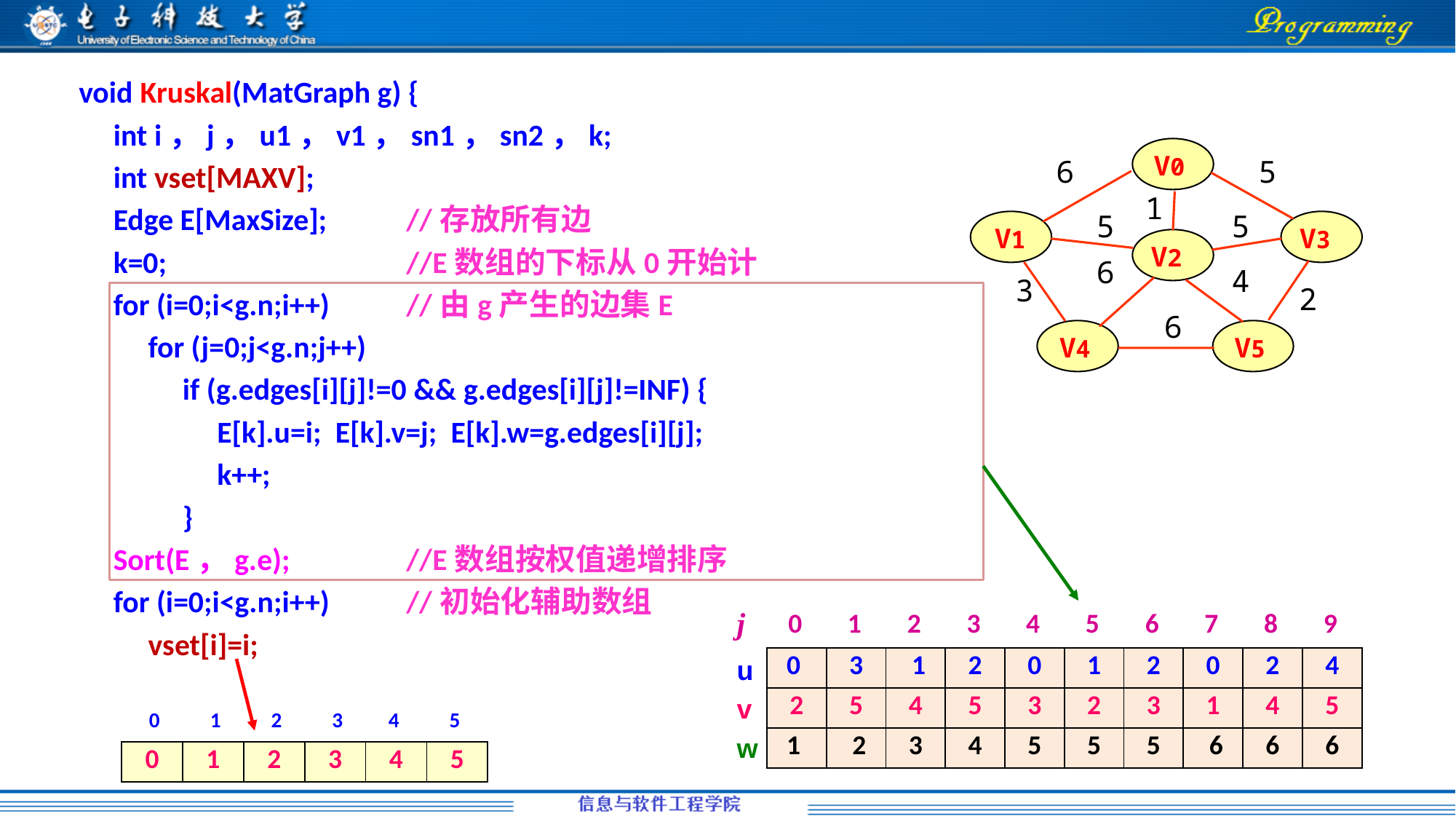

void Kruskal(MatGraph g) {
     int i，j，u1，v1，sn1，sn2，k;
     int vset[MAXV];
     Edge E[MaxSize];	//存放所有边
     k=0;			//E数组的下标从0开始计
     for (i=0;i<g.n;i++)	//由g产生的边集E
          for (j=0;j<g.n;j++)
               if (g.edges[i][j]!=0 && g.edges[i][j]!=INF) {
                    E[k].u=i;  E[k].v=j;  E[k].w=g.edges[i][j];
                    k++;
               }
     Sort(E，g.e);		//E数组按权值递增排序
     for (i=0;i<g.n;i++) 	//初始化辅助数组
          vset[i]=i;

V0
6
5

1

5
5

V1

V3

V2

6
4

3
2

6

V4

V5

j
| 0 | 1 | 2 | 3 | 4 | 5 | 6 | 7 | 8 | 9 |
| --- | --- | --- | --- | --- | --- | --- | --- | --- | --- |
u
| 0 | 3 | 1 | 2 | 0 | 1 | 2 | 0 | 2 | 4 |
| --- | --- | --- | --- | --- | --- | --- | --- | --- | --- |
| 2 | 5 | 4 | 5 | 3 | 2 | 3 | 1 | 4 | 5 |
| 1 | 2 | 3 | 4 | 5 | 5 | 5 | 6 | 6 | 6 |
v
| 0 | 1 | 2 | 3 | 4 | 5 |
| --- | --- | --- | --- | --- | --- |
w
| 0 | 1 | 2 | 3 | 4 | 5 |
| --- | --- | --- | --- | --- | --- |